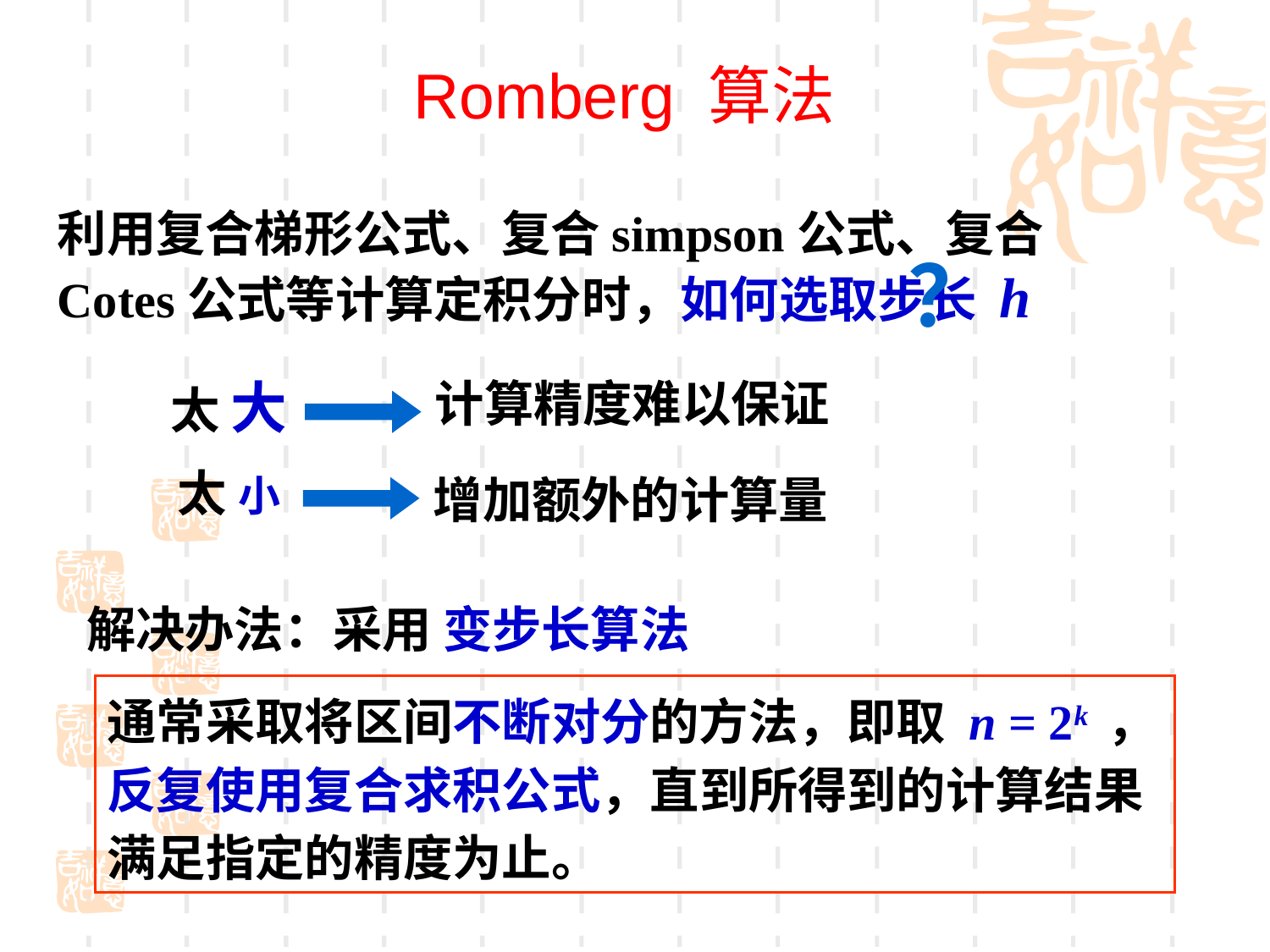

# Romberg 算法
利用复合梯形公式、复合simpson公式、复合Cotes公式等计算定积分时，如何选取步长 h
？
太 大
计算精度难以保证

太 小
增加额外的计算量

解决办法：采用 变步长算法
通常采取将区间不断对分的方法，即取 n = 2k ，反复使用复合求积公式，直到所得到的计算结果满足指定的精度为止。